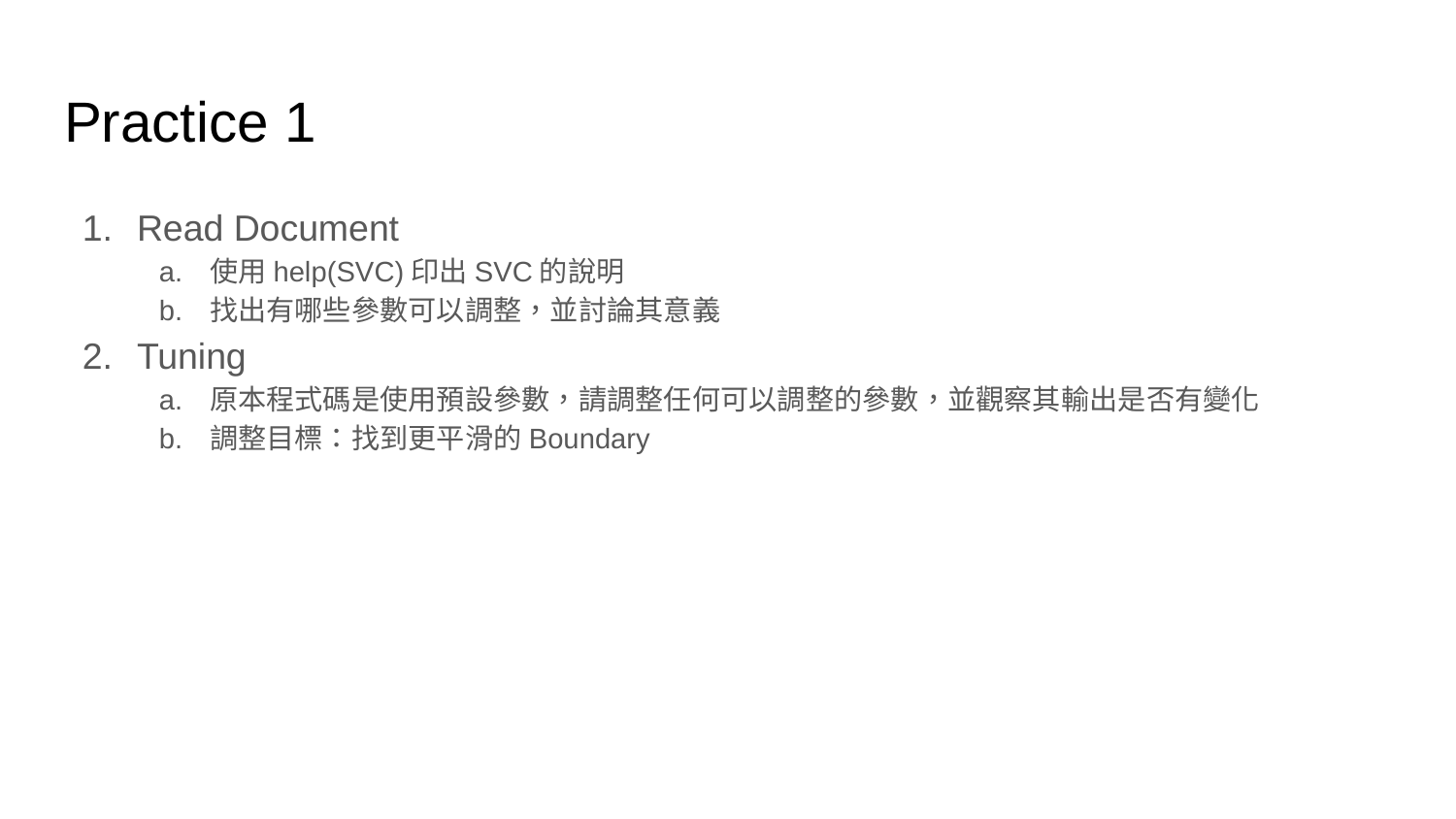

# Practice 1
Read Document
使用help(SVC)印出SVC的說明
找出有哪些參數可以調整，並討論其意義
Tuning
原本程式碼是使用預設參數，請調整任何可以調整的參數，並觀察其輸出是否有變化
調整目標：找到更平滑的Boundary